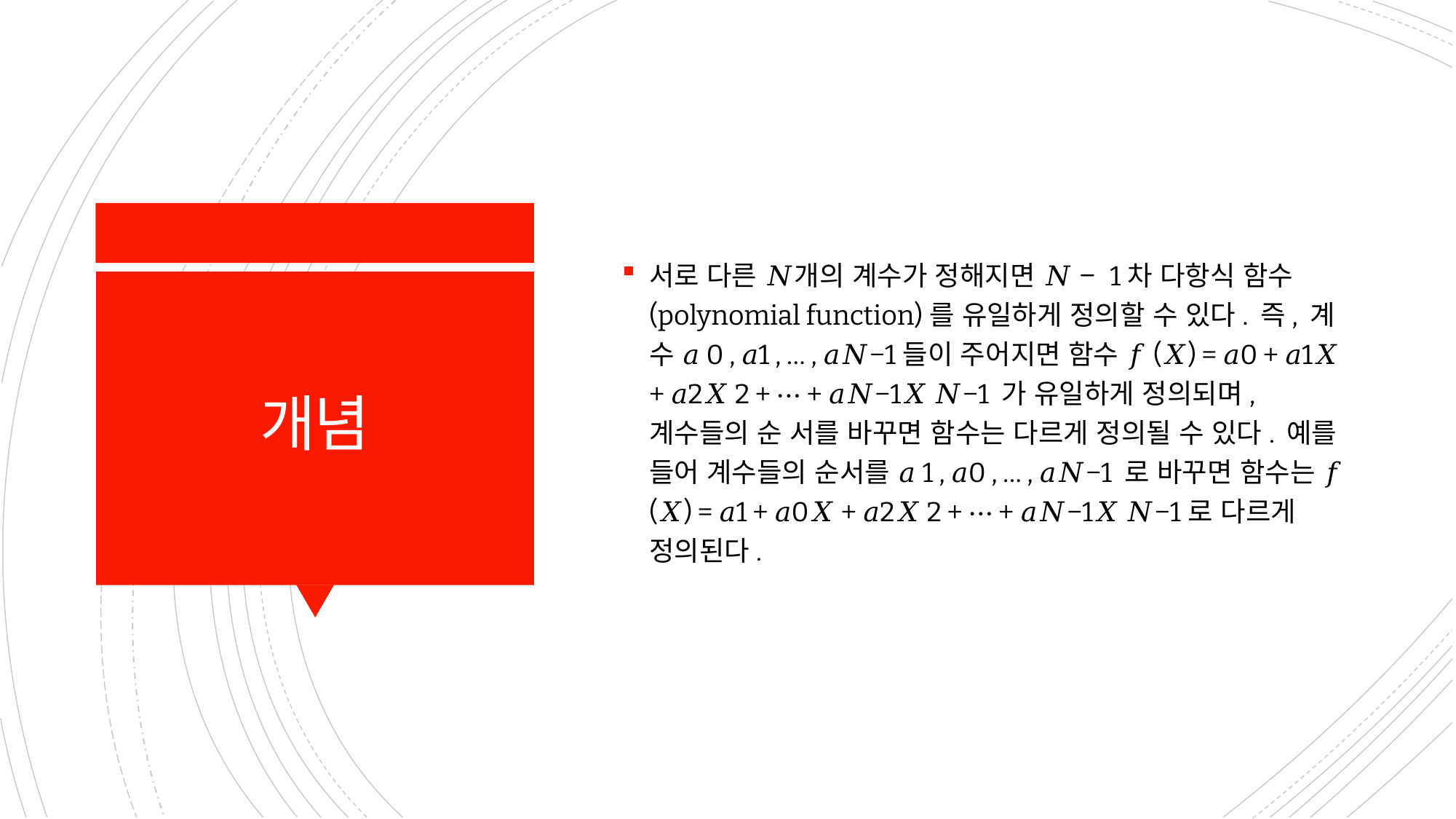

서로 다른 𝑁개의 계수가 정해지면 𝑁 − 1차 다항식 함수(polynomial function)를 유일하게 정의할 수 있다. 즉, 계 수 𝑎0 , 𝑎1 , … , 𝑎𝑁−1들이 주어지면 함수 𝑓(𝑋) = 𝑎0 + 𝑎1𝑋 + 𝑎2𝑋 2 + ⋯ + 𝑎𝑁−1𝑋 𝑁−1 가 유일하게 정의되며, 계수들의 순 서를 바꾸면 함수는 다르게 정의될 수 있다. 예를 들어 계수들의 순서를 𝑎1 , 𝑎0 , … , 𝑎𝑁−1 로 바꾸면 함수는 𝑓(𝑋) = 𝑎1 + 𝑎0𝑋 + 𝑎2𝑋 2 + ⋯ + 𝑎𝑁−1𝑋 𝑁−1로 다르게 정의된다.
# 개념